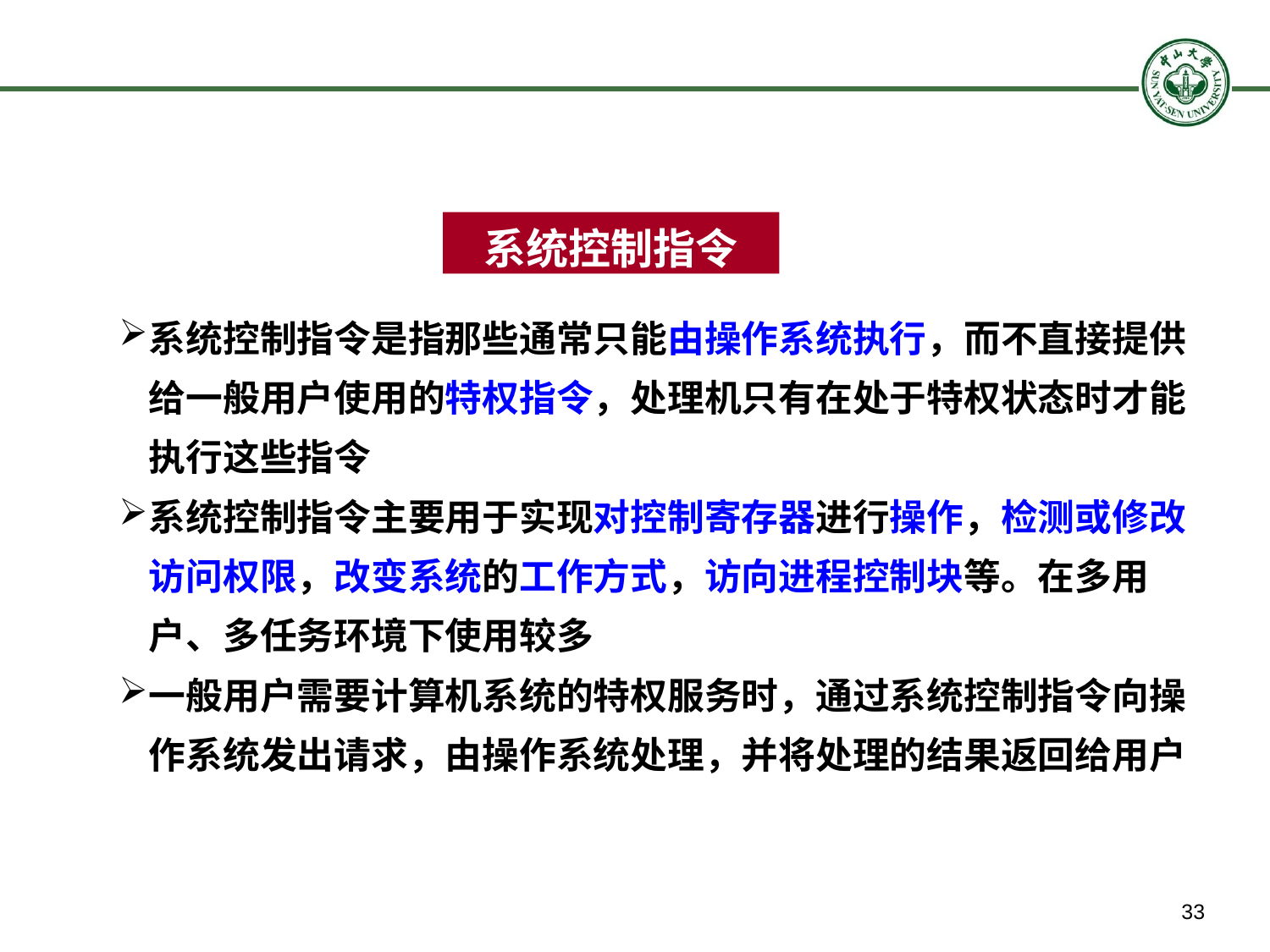

# 2.4.8  基本指令和指令类型
系统控制指令
系统控制指令是指那些通常只能由操作系统执行，而不直接提供给一般用户使用的特权指令，处理机只有在处于特权状态时才能执行这些指令
系统控制指令主要用于实现对控制寄存器进行操作，检测或修改访问权限，改变系统的工作方式，访向进程控制块等。在多用户、多任务环境下使用较多
一般用户需要计算机系统的特权服务时，通过系统控制指令向操作系统发出请求，由操作系统处理，并将处理的结果返回给用户